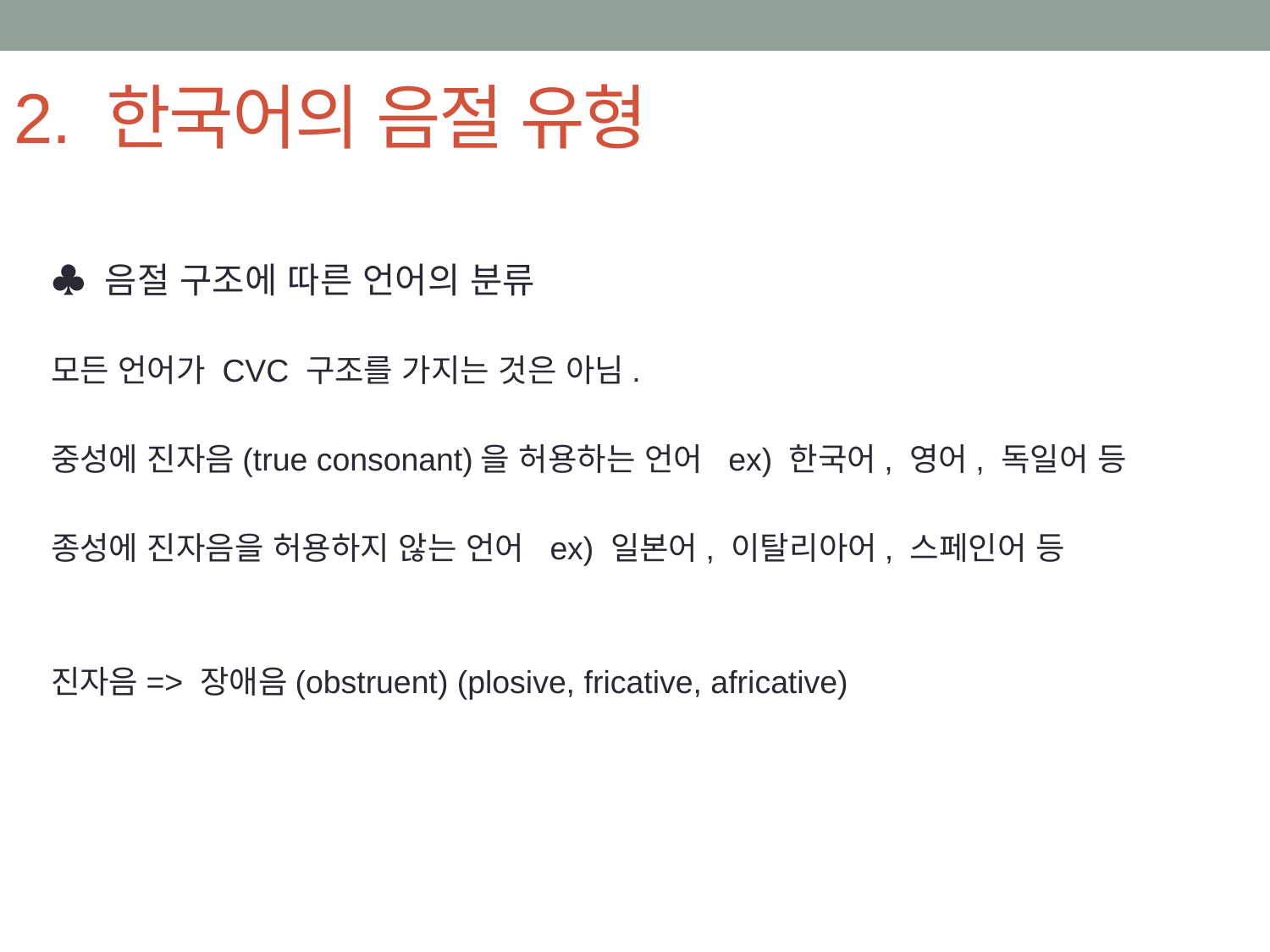

# 2. 한국어의 음절 유형

♣ 음절 구조에 따른 언어의 분류

모든 언어가 CVC 구조를 가지는 것은 아님.

중성에 진자음(true consonant)을 허용하는 언어  ex) 한국어, 영어, 독일어 등

종성에 진자음을 허용하지 않는 언어  ex) 일본어, 이탈리아어, 스페인어 등

진자음=> 장애음(obstruent) (plosive, fricative, africative)